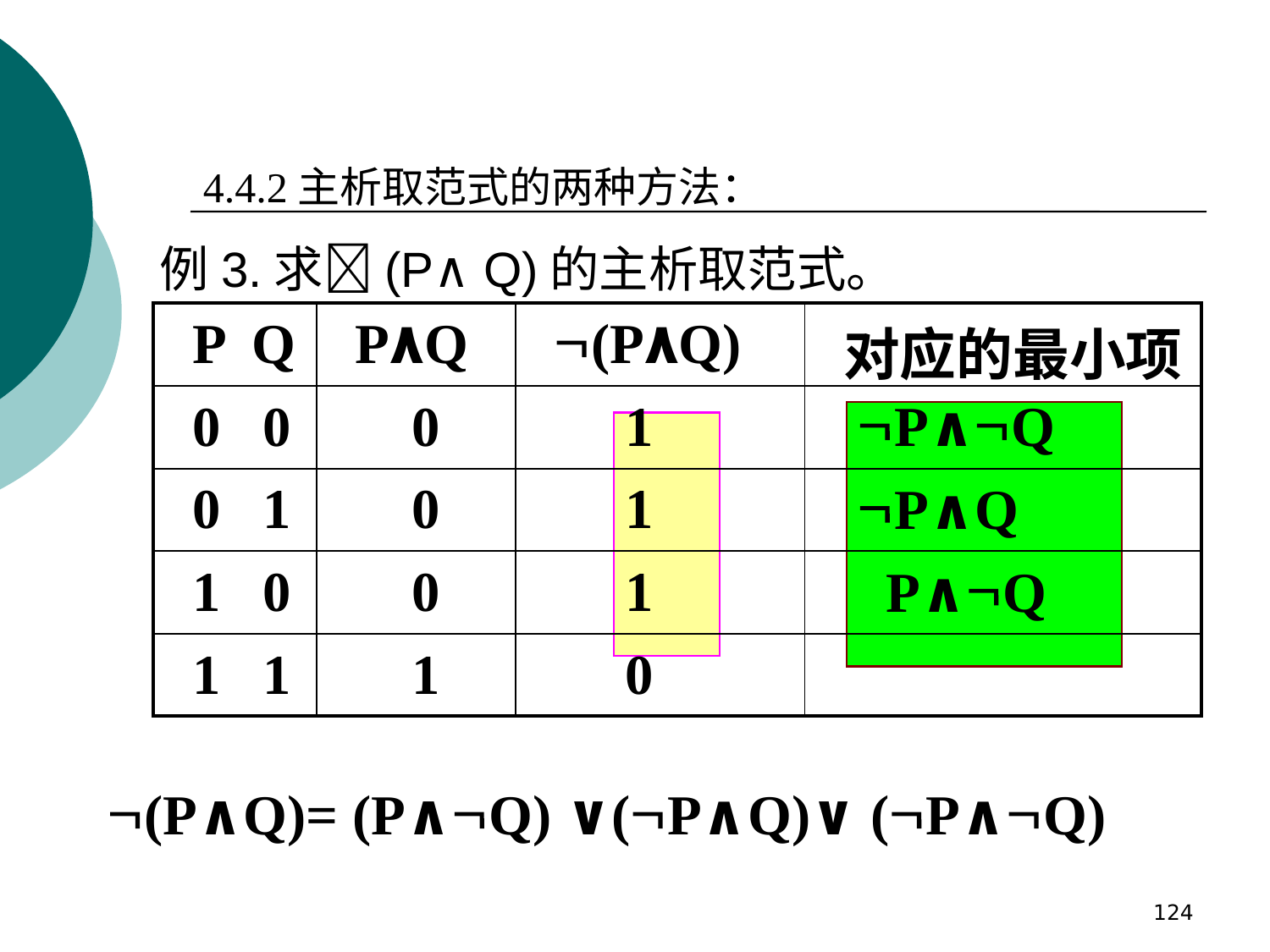

4.4.2主析取范式的两种方法：
例3.求¬(P∧Q)的主析取范式。
| P Q | P۸Q | ¬(P۸Q) | 对应的最小项 |
| --- | --- | --- | --- |
| 0 0 | 0 | 1 | ¬P∧¬Q |
| 0 1 | 0 | 1 | ¬P∧Q |
| 1 0 | 0 | 1 | P∧¬Q |
| 1 1 | 1 | 0 |  |

¬(P∧Q)= (P∧¬Q) ∨(¬P∧Q)∨ (¬P∧¬Q)
124